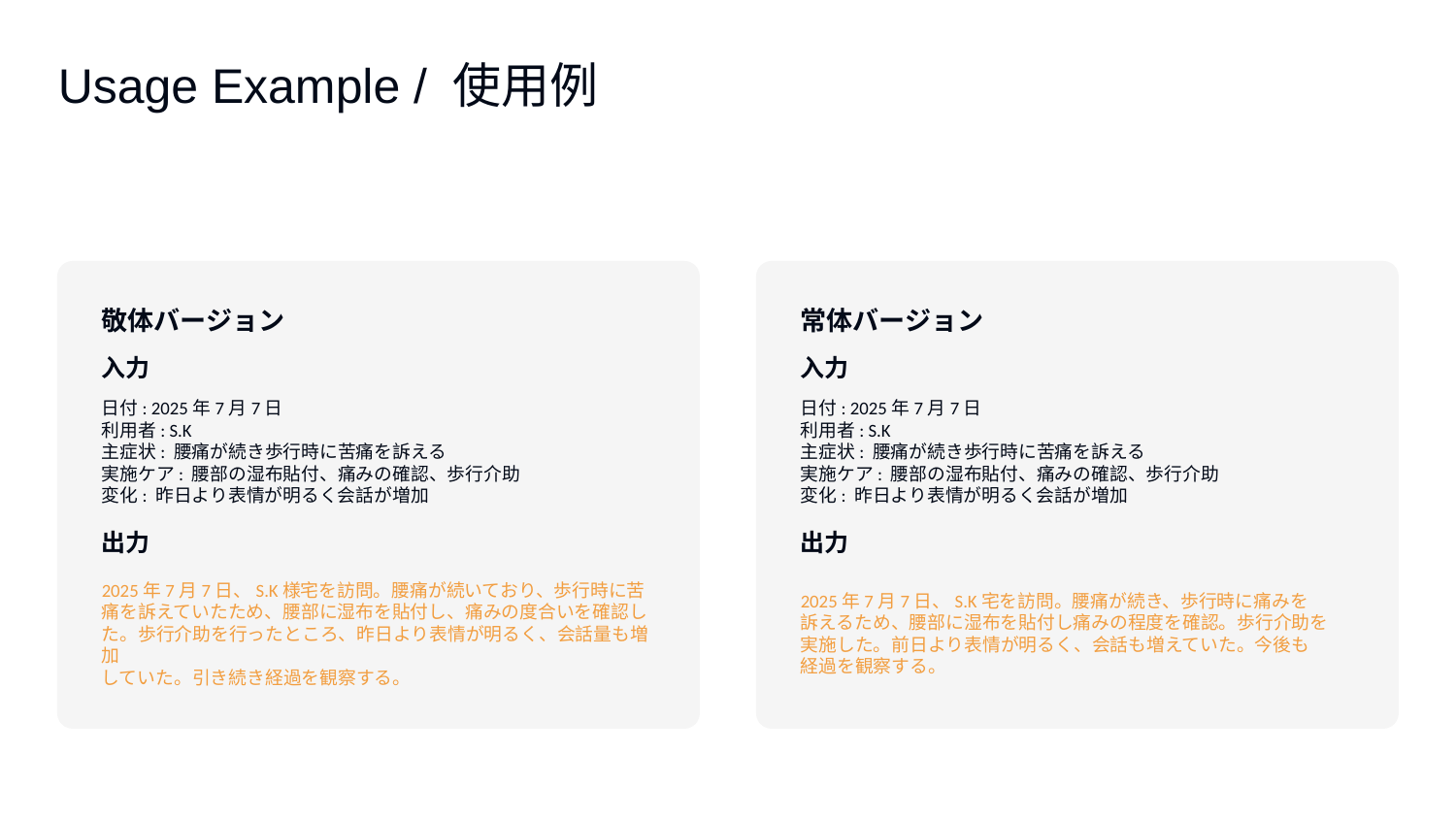

Usage Example / 使用例

敬体バージョン
常体バージョン
入力
入力
日付: 2025年7月7日
利用者: S.K
主症状: 腰痛が続き歩行時に苦痛を訴える
実施ケア: 腰部の湿布貼付、痛みの確認、歩行介助
変化: 昨日より表情が明るく会話が増加
日付: 2025年7月7日
利用者: S.K
主症状: 腰痛が続き歩行時に苦痛を訴える
実施ケア: 腰部の湿布貼付、痛みの確認、歩行介助
変化: 昨日より表情が明るく会話が増加
出力
出力
2025年7月7日、S.K様宅を訪問。腰痛が続いており、歩行時に苦痛を訴えていたため、腰部に湿布を貼付し、痛みの度合いを確認した。歩行介助を行ったところ、昨日より表情が明るく、会話量も増加
していた。引き続き経過を観察する。
2025年7月7日、S.K宅を訪問。腰痛が続き、歩行時に痛みを
訴えるため、腰部に湿布を貼付し痛みの程度を確認。歩行介助を
実施した。前日より表情が明るく、会話も増えていた。今後も
経過を観察する。